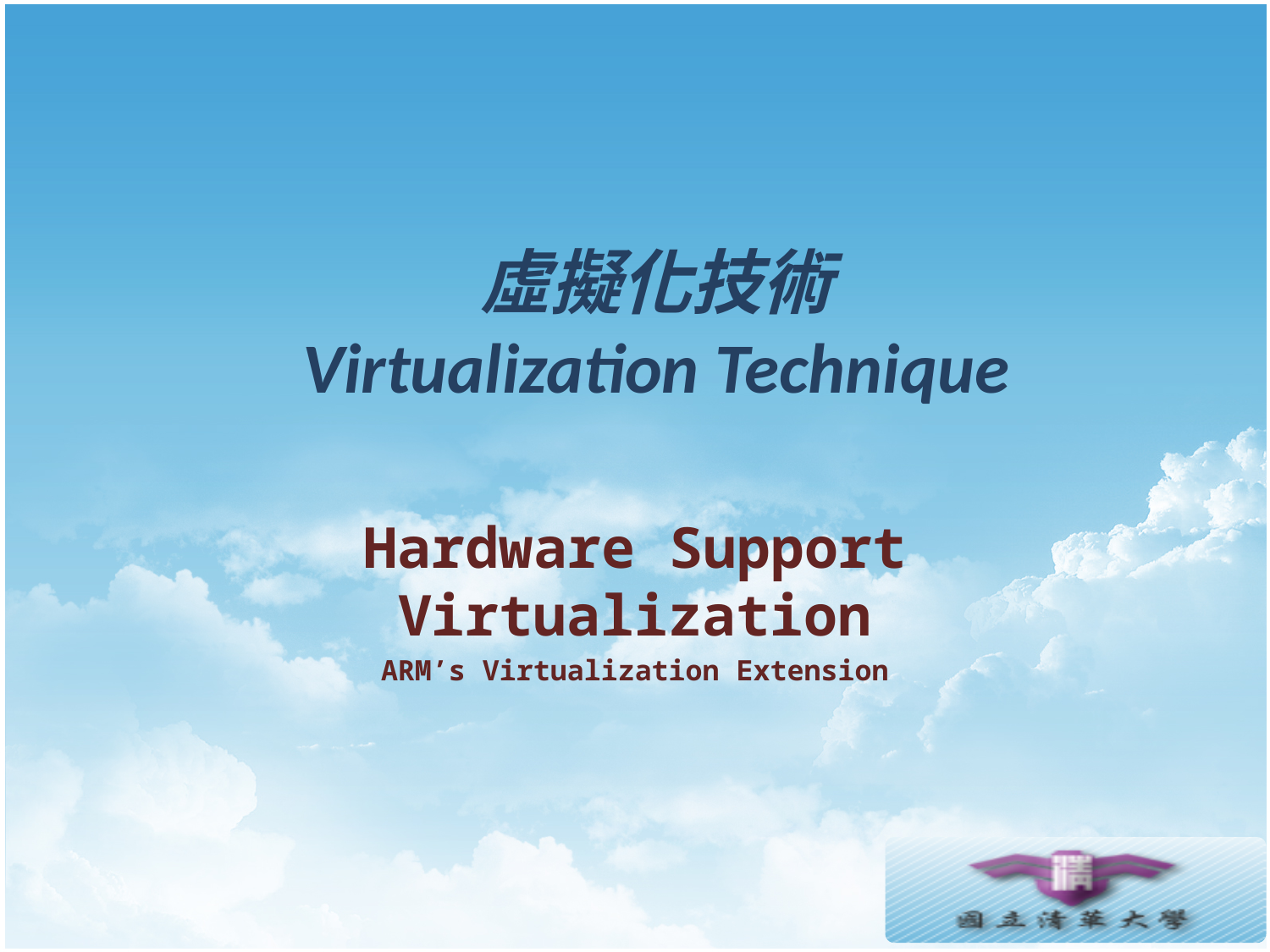

# 虛擬化技術 Virtualization Technique
Hardware Support Virtualization
ARM’s Virtualization Extension